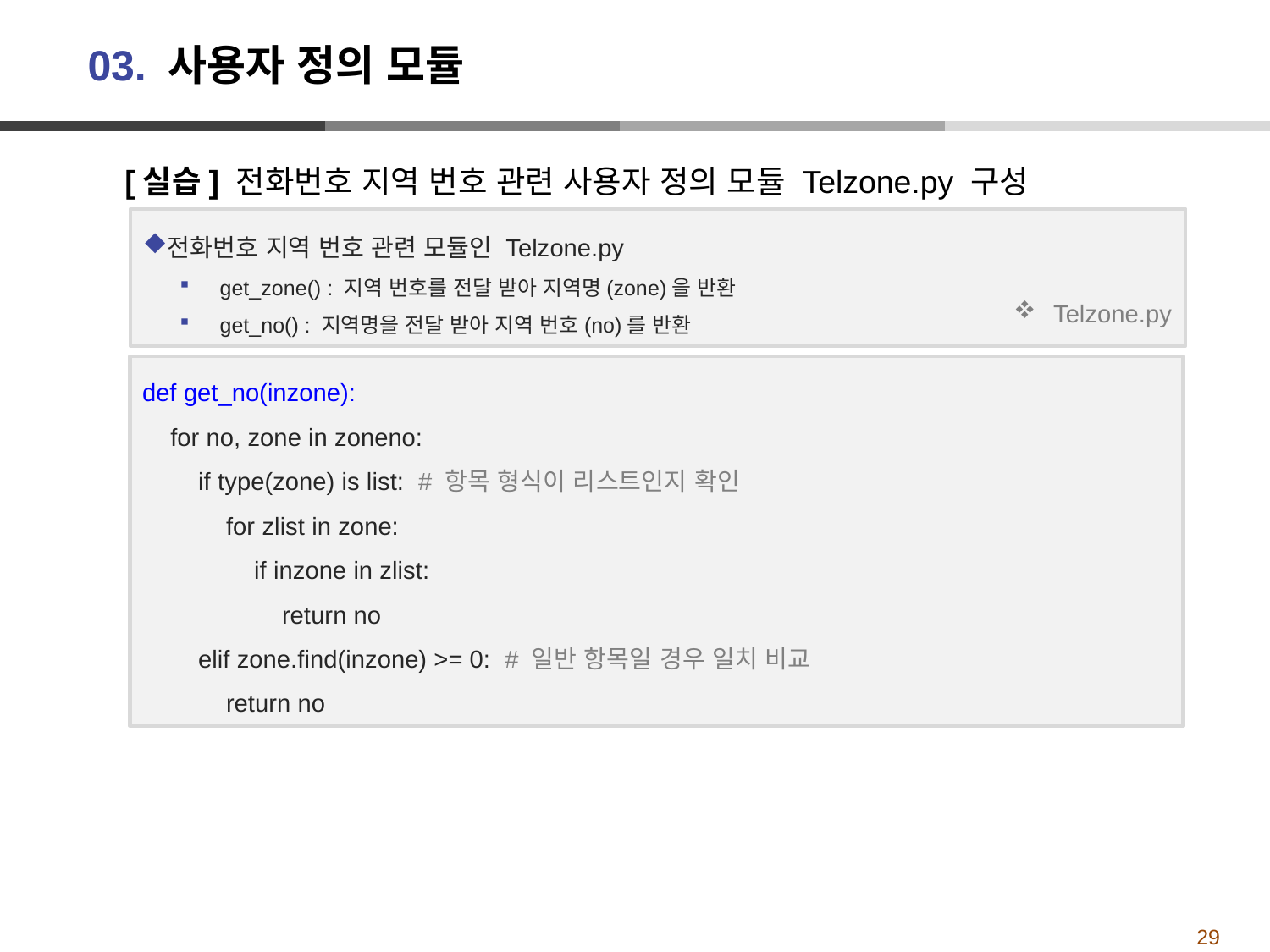

# 03. 사용자 정의 모듈
[실습] 전화번호 지역 번호 관련 사용자 정의 모듈 Telzone.py 구성
전화번호 지역 번호 관련 모듈인 Telzone.py
get_zone() : 지역 번호를 전달 받아 지역명(zone)을 반환
get_no() : 지역명을 전달 받아 지역 번호(no)를 반환
Telzone.py
def get_no(inzone):
    for no, zone in zoneno:
        if type(zone) is list:  # 항목 형식이 리스트인지 확인
            for zlist in zone:
                if inzone in zlist:
                    return no
        elif zone.find(inzone) >= 0:  # 일반 항목일 경우 일치 비교
            return no